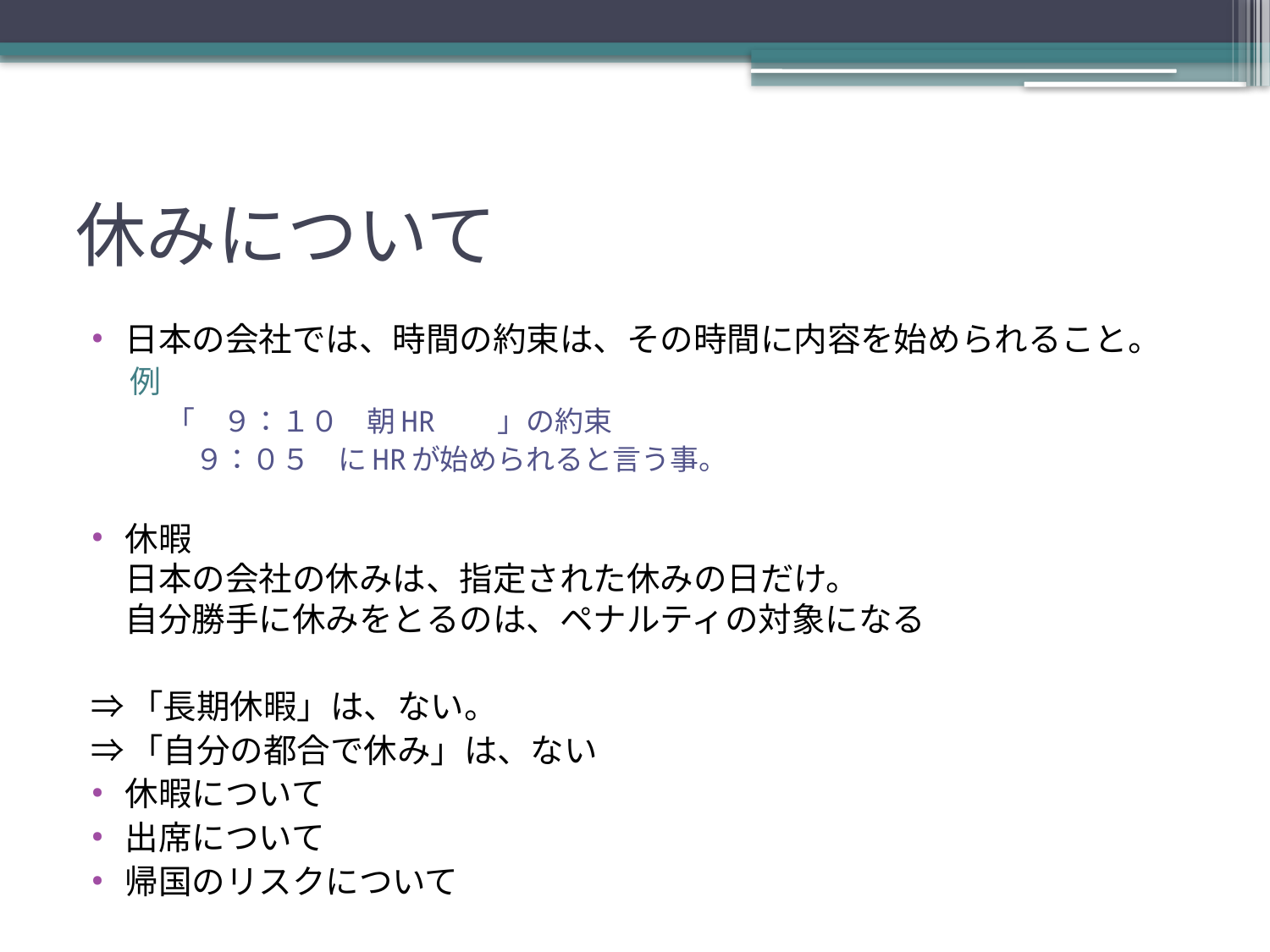

# 休みについて
日本の会社では、時間の約束は、その時間に内容を始められること。
例
「　９：１０　朝HR　　」の約束
　９：０５　にHRが始められると言う事。

休暇
日本の会社の休みは、指定された休みの日だけ。
自分勝手に休みをとるのは、ペナルティの対象になる

⇒「長期休暇」は、ない。
⇒「自分の都合で休み」は、ない
休暇について
出席について
帰国のリスクについて